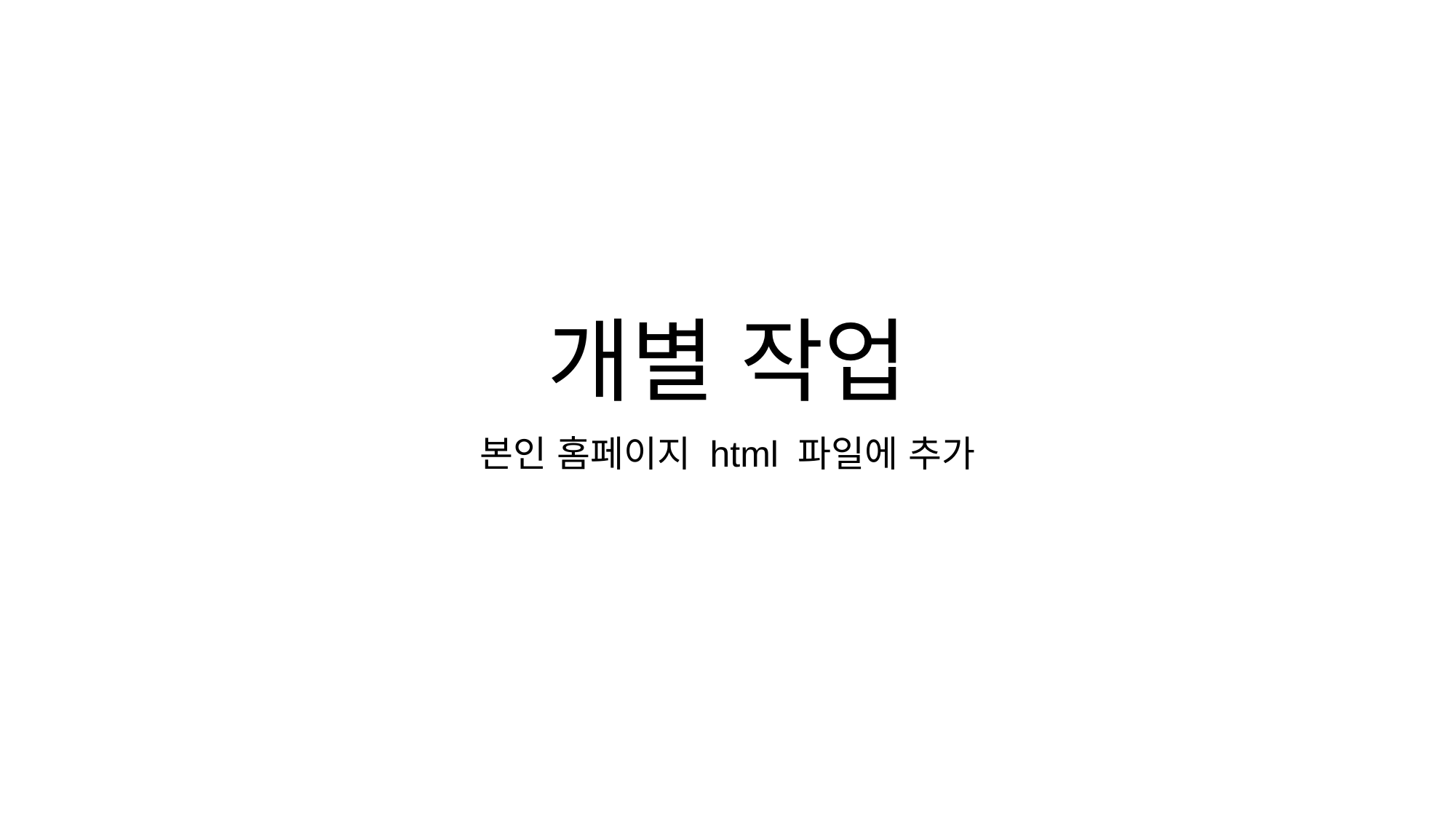

# 개별 작업
본인 홈페이지 html 파일에 추가